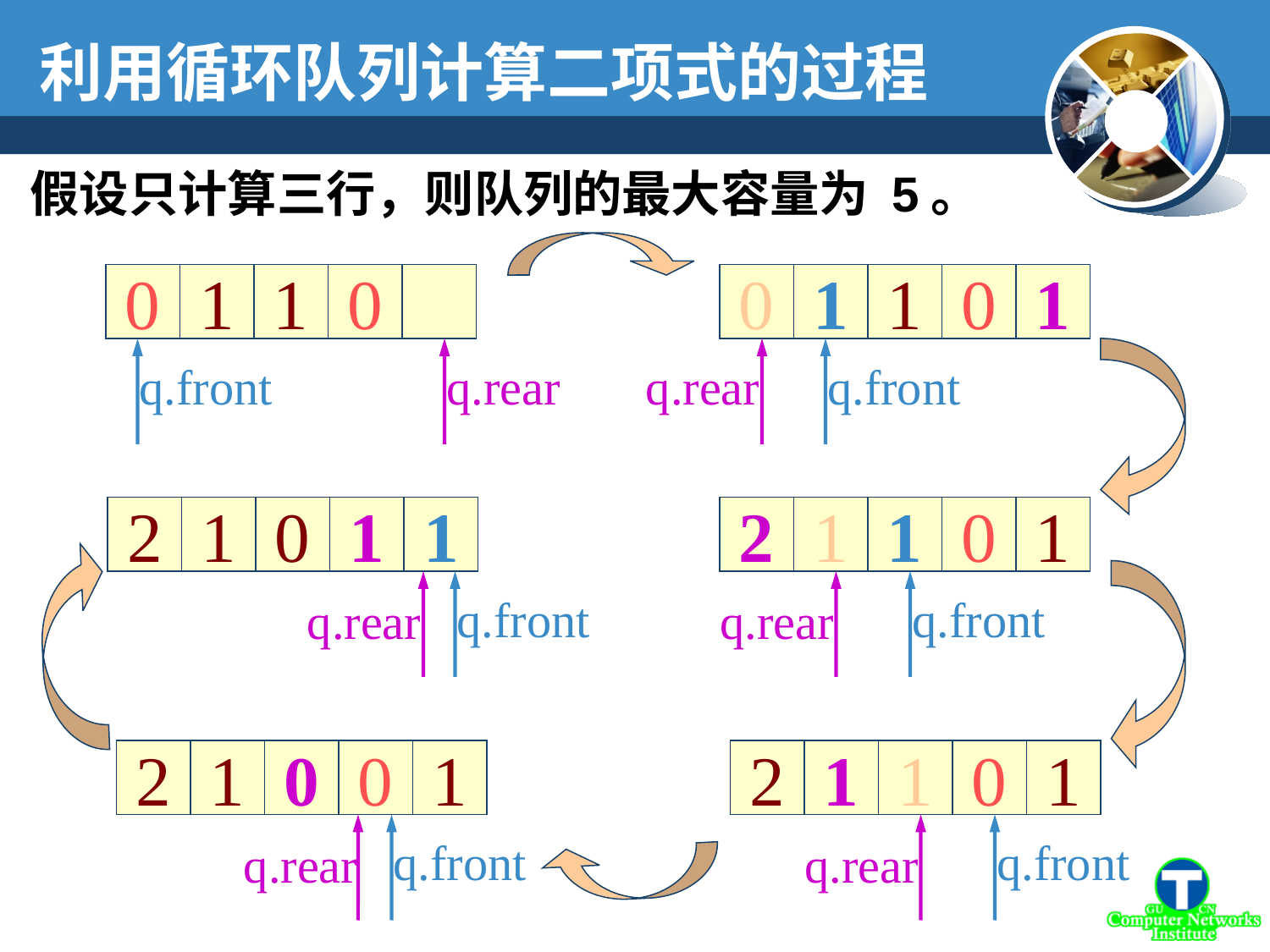

利用循环队列计算二项式的过程
假设只计算三行，则队列的最大容量为 5。

0
1
1
0

0
1
1
0
1

q.front
q.rear
q.rear
q.front
2
1
0
1
1
2
1
1
0
1

q.front
q.front
q.rear
q.rear
2
1
0
0
1
2
1
1
0
1

q.front
q.front
q.rear
q.rear